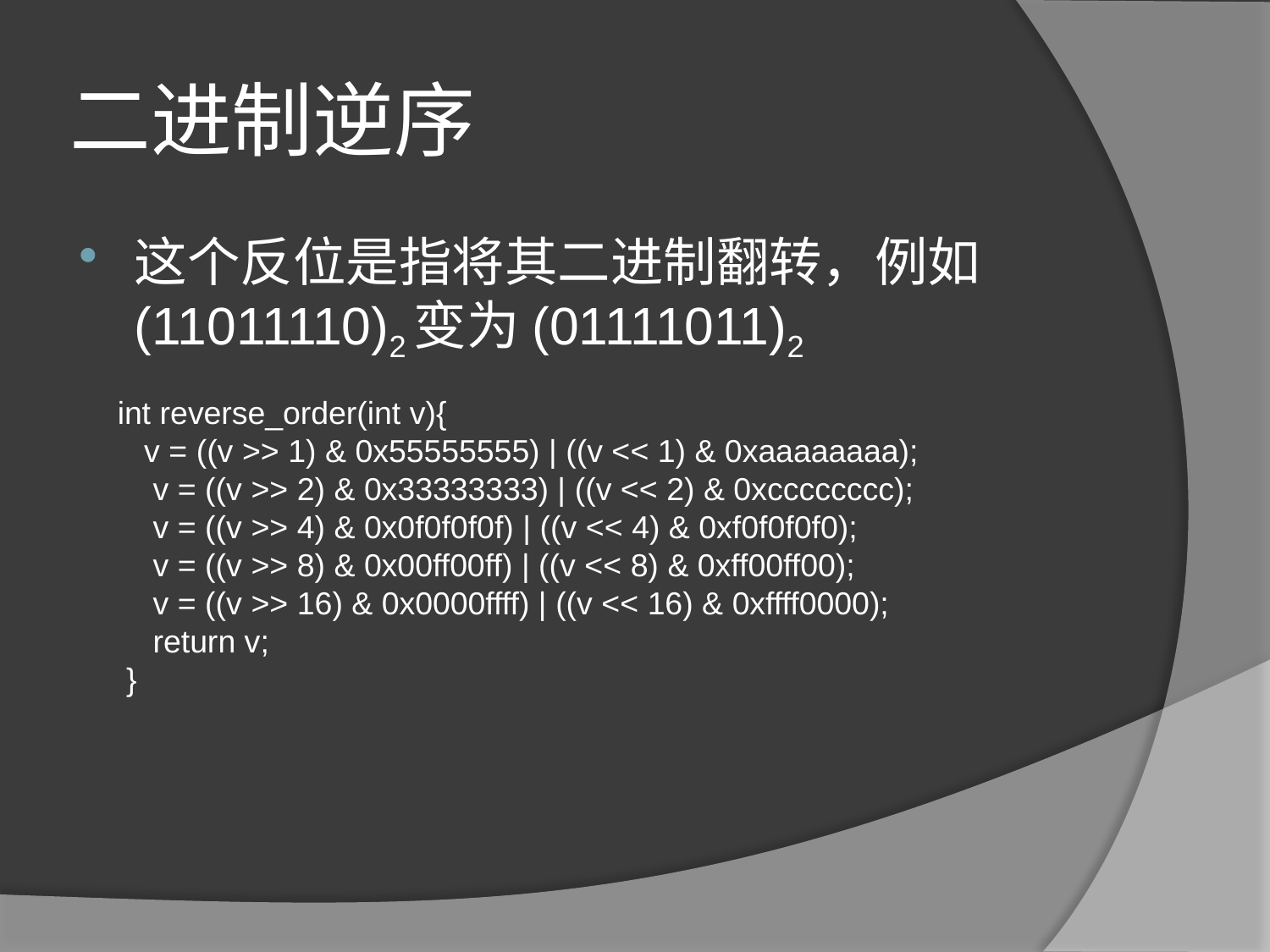

二进制逆序
这个反位是指将其二进制翻转，例如(11011110)2变为(01111011)2

int reverse_order(int v){
   v = ((v >> 1) & 0x55555555) | ((v << 1) & 0xaaaaaaaa);
    v = ((v >> 2) & 0x33333333) | ((v << 2) & 0xcccccccc);
    v = ((v >> 4) & 0x0f0f0f0f) | ((v << 4) & 0xf0f0f0f0);
    v = ((v >> 8) & 0x00ff00ff) | ((v << 8) & 0xff00ff00);
    v = ((v >> 16) & 0x0000ffff) | ((v << 16) & 0xffff0000);
    return v;
 }